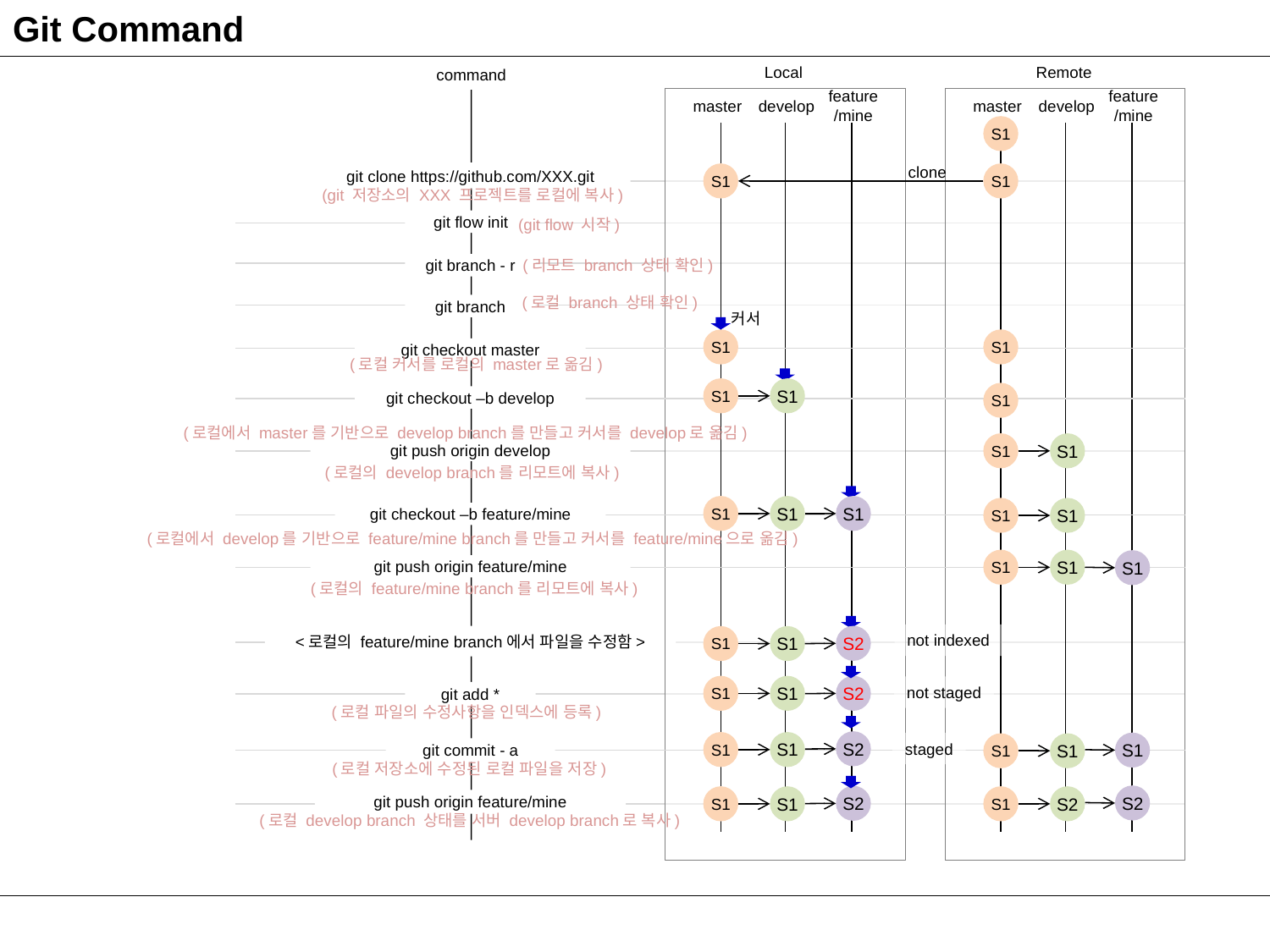

# Git Command
Local
Remote
command
feature
/mine
feature
/mine

master
develop
master
develop
S1
clone
git clone https://github.com/XXX.git
S1
S1
(git 저장소의 XXX 프로젝트를 로컬에 복사)
(git flow 시작)
git flow init
(리모트 branch 상태 확인)
git branch - r
(로컬 branch 상태 확인)
git branch
커서

S1
S1
git checkout master
(로컬 커서를 로컬의 master로 옮김)

S1
S1
S1
git checkout –b develop
(로컬에서 master를 기반으로 develop branch를 만들고 커서를 develop로 옮김)
S1
S1
git push origin develop
(로컬의 develop branch를 리모트에 복사)

S1
S1
S1
S1
S1
git checkout –b feature/mine
(로컬에서 develop를 기반으로 feature/mine branch를 만들고 커서를 feature/mine으로 옮김)
S1
S1
S1
git push origin feature/mine
(로컬의 feature/mine branch를 리모트에 복사)

not indexed
S2
<로컬의 feature/mine branch에서 파일을 수정함>
S1
S1

S1
S1
S2
not staged
git add *
(로컬 파일의 수정사항을 인덱스에 등록)

S2
S1
S1
S1
staged
S1
S1
git commit - a
(로컬 저장소에 수정된 로컬 파일을 저장)

S2
S2
S1
S1
S1
S2
git push origin feature/mine
(로컬 develop branch 상태를 서버 develop branch로 복사)